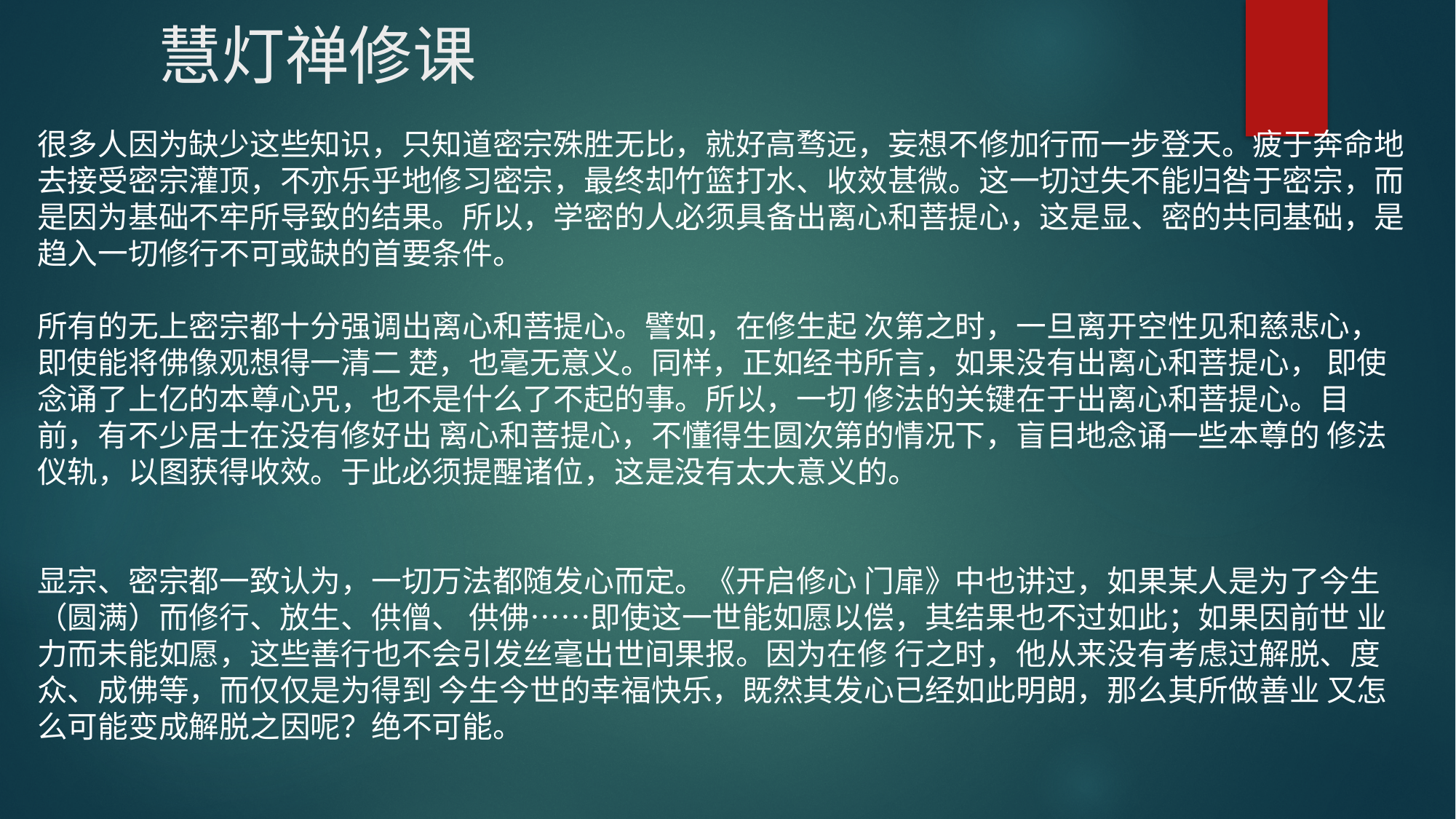

慧灯禅修课

很多人因为缺少这些知识，只知道密宗殊胜无比，就好高骛远，妄想不修加行而一步登天。疲于奔命地去接受密宗灌顶，不亦乐乎地修习密宗，最终却竹篮打水、收效甚微。这一切过失不能归咎于密宗，而是因为基础不牢所导致的结果。所以，学密的人必须具备出离心和菩提心，这是显、密的共同基础，是趋入一切修行不可或缺的首要条件。

所有的无上密宗都十分强调出离心和菩提心。譬如，在修生起 次第之时，一旦离开空性见和慈悲心，即使能将佛像观想得一清二 楚，也毫无意义。同样，正如经书所言，如果没有出离心和菩提心， 即使念诵了上亿的本尊心咒，也不是什么了不起的事。所以，一切 修法的关键在于出离心和菩提心。目前，有不少居士在没有修好出 离心和菩提心，不懂得生圆次第的情况下，盲目地念诵一些本尊的 修法仪轨，以图获得收效。于此必须提醒诸位，这是没有太大意义的。

显宗、密宗都一致认为，一切万法都随发心而定。《开启修心 门扉》中也讲过，如果某人是为了今生（圆满）而修行、放生、供僧、 供佛……即使这一世能如愿以偿，其结果也不过如此；如果因前世 业力而未能如愿，这些善行也不会引发丝毫出世间果报。因为在修 行之时，他从来没有考虑过解脱、度众、成佛等，而仅仅是为得到 今生今世的幸福快乐，既然其发心已经如此明朗，那么其所做善业 又怎么可能变成解脱之因呢？绝不可能。